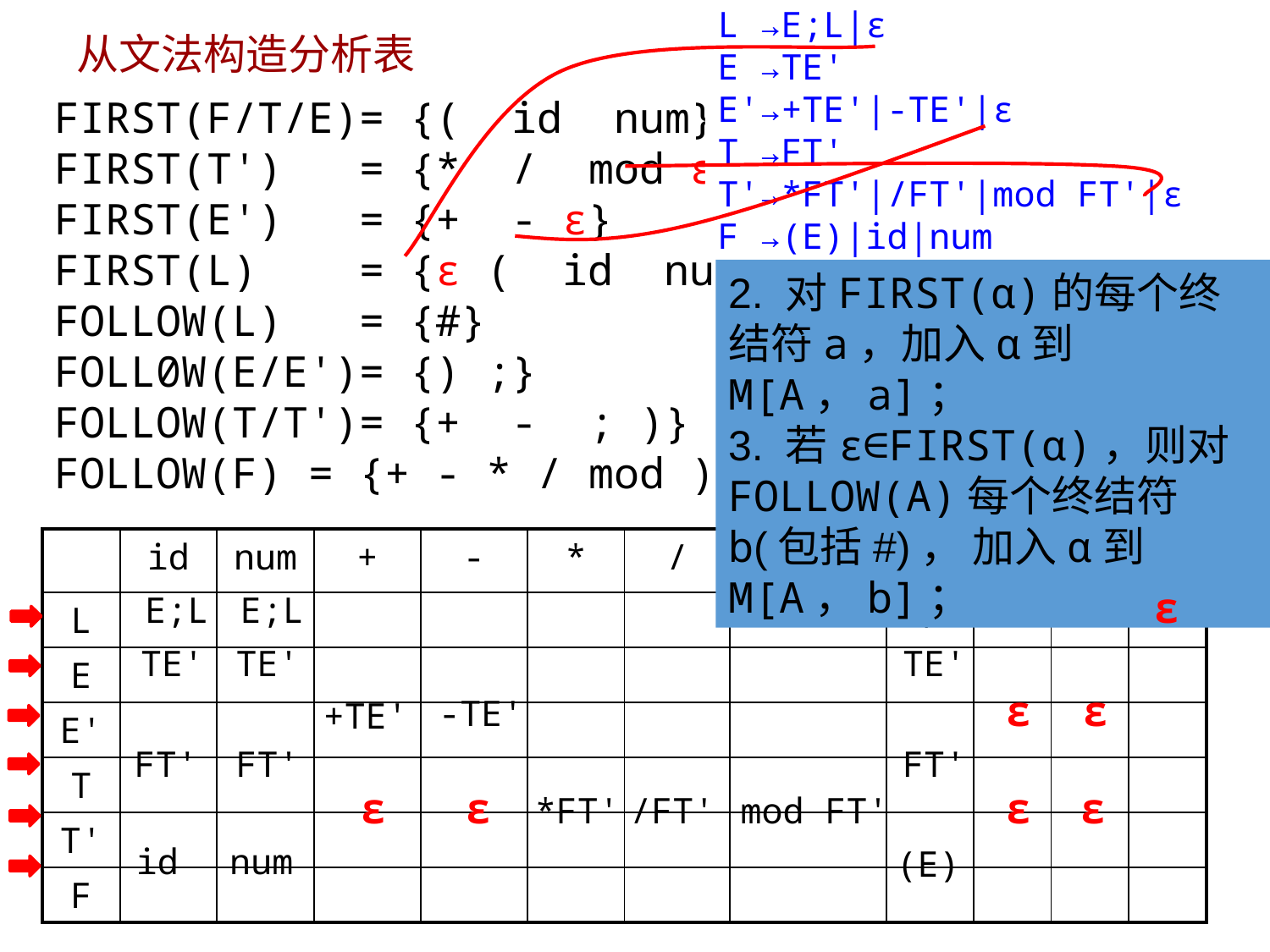

L →E;L|ε
E →TE'
E'→+TE'|-TE'|ε
T →FT'
T'→*FT'|/FT'|mod FT'|ε
F →(E)|id|num
 从文法构造分析表

FIRST(F/T/E)= {(  id  num}
FIRST(T')   = {*  /  mod ε}
FIRST(E')   = {+  - ε}
FIRST(L)    = {ε (  id  num}
FOLLOW(L)   = {#}
FOLL0W(E/E')= {) ;}
FOLLOW(T/T')= {+  -  ; )}
FOLLOW(F) = {+ - * / mod ) ;}

2. 对FIRST(α)的每个终结符a，加入α到M[A，a]；
3. 若ε∈FIRST(α)，则对FOLLOW(A)每个终结符b(包括#)， 加入α到M[A，b]；
|  | id | num | + | - | \* | / | mod | ( | ) | ; | # |
| --- | --- | --- | --- | --- | --- | --- | --- | --- | --- | --- | --- |
| L |  |  |  |  |  |  |  |  |  |  |  |
| E |  |  |  |  |  |  |  |  |  |  |  |
| E' |  |  |  |  |  |  |  |  |  |  |  |
| T |  |  |  |  |  |  |  |  |  |  |  |
| T' |  |  |  |  |  |  |  |  |  |  |  |
| F |  |  |  |  |  |  |  |  |  |  |  |
ε
E;L
E;L
E;L

TE'
TE'
TE'

ε
ε
-TE'
+TE'

FT'
FT'
FT'

ε
ε
ε
ε
*FT'
/FT'
mod FT'

id
num
(E)